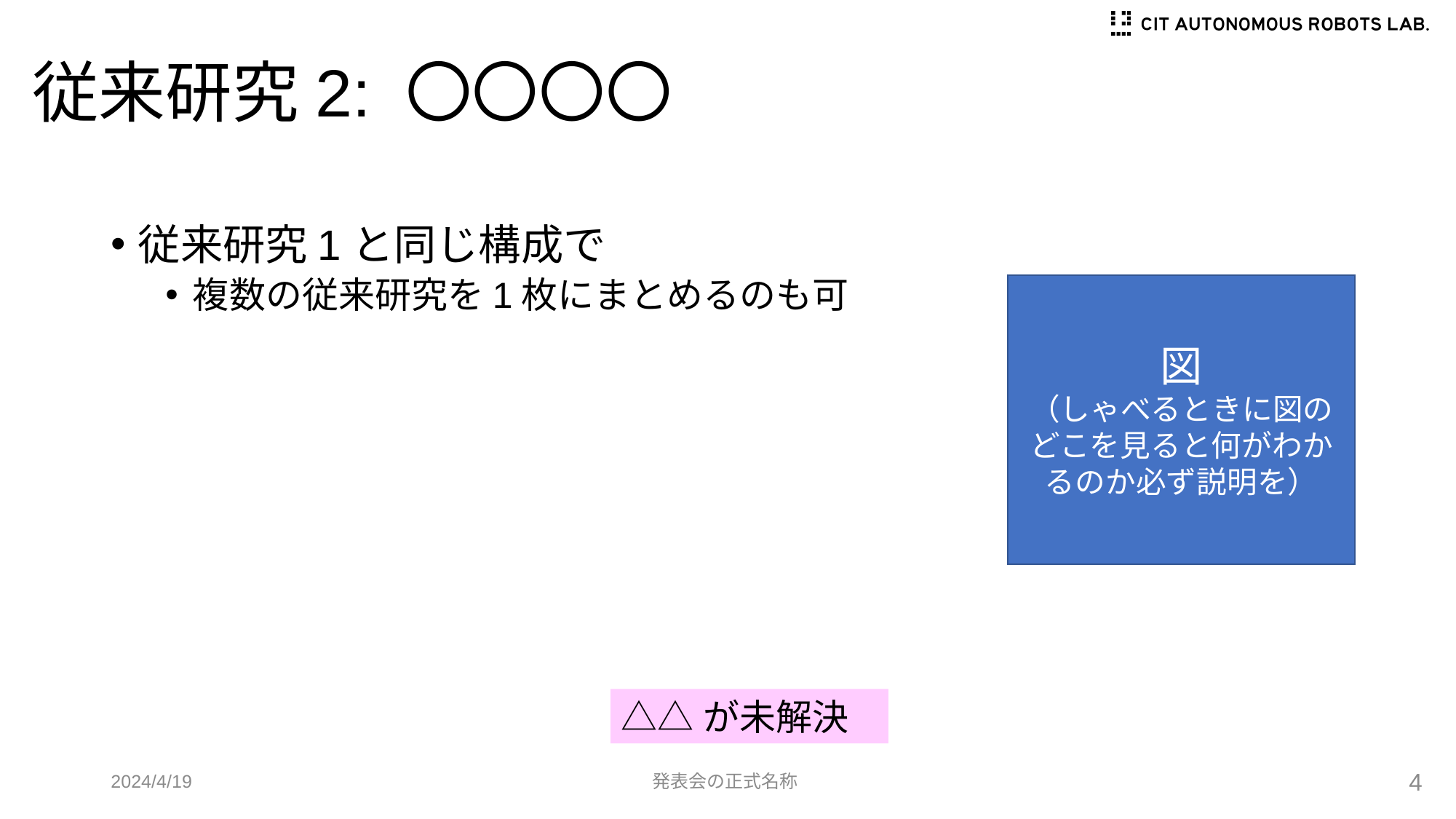

# 従来研究2: 〇〇〇〇
従来研究1と同じ構成で
複数の従来研究を1枚にまとめるのも可
図
（しゃべるときに図のどこを見ると何がわかるのか必ず説明を）
△△が未解決
4
2024/4/19
発表会の正式名称